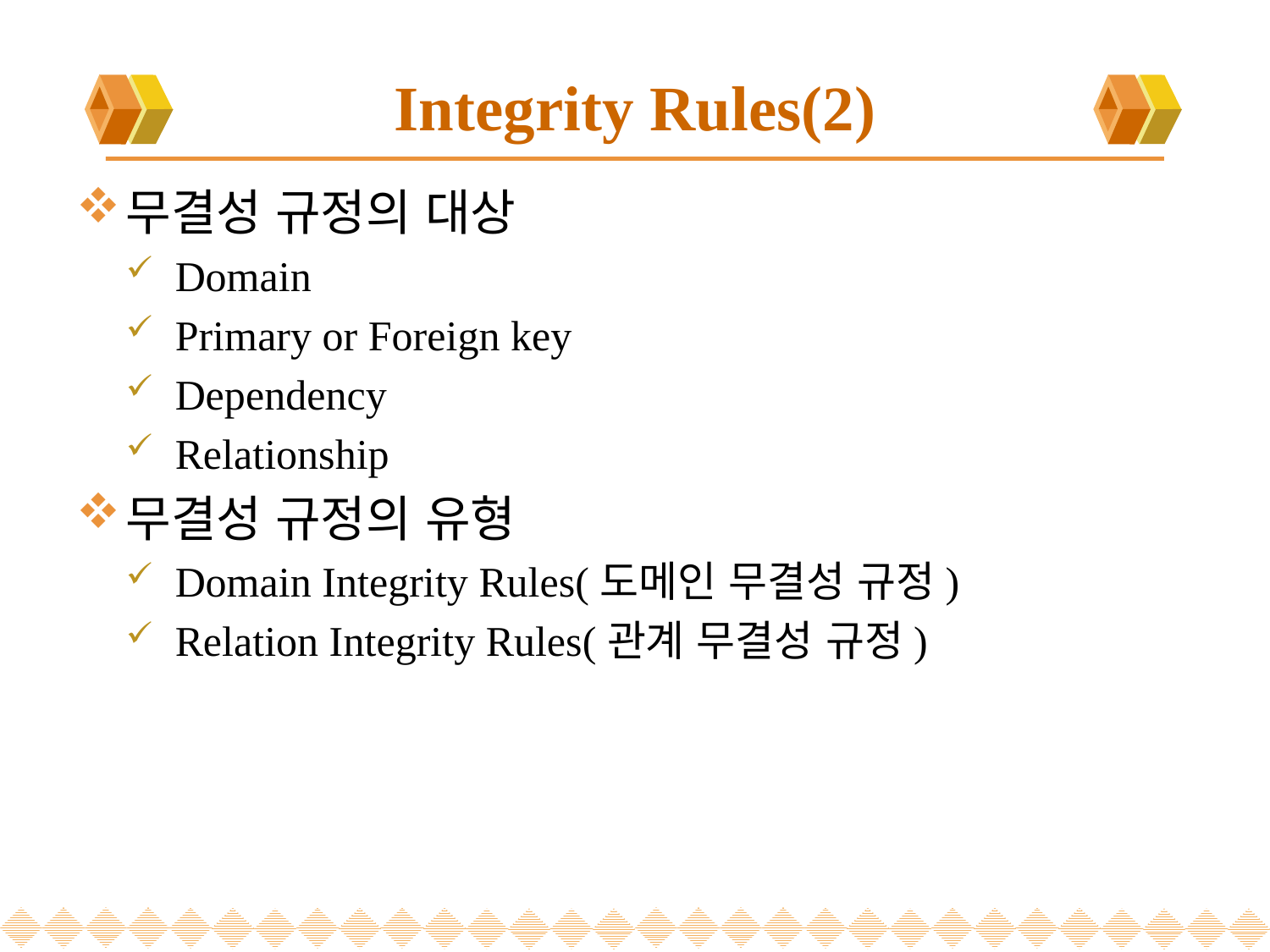

# Integrity Rules(2)
무결성 규정의 대상
Domain
Primary or Foreign key
Dependency
Relationship
무결성 규정의 유형
Domain Integrity Rules(도메인 무결성 규정)
Relation Integrity Rules(관계 무결성 규정)